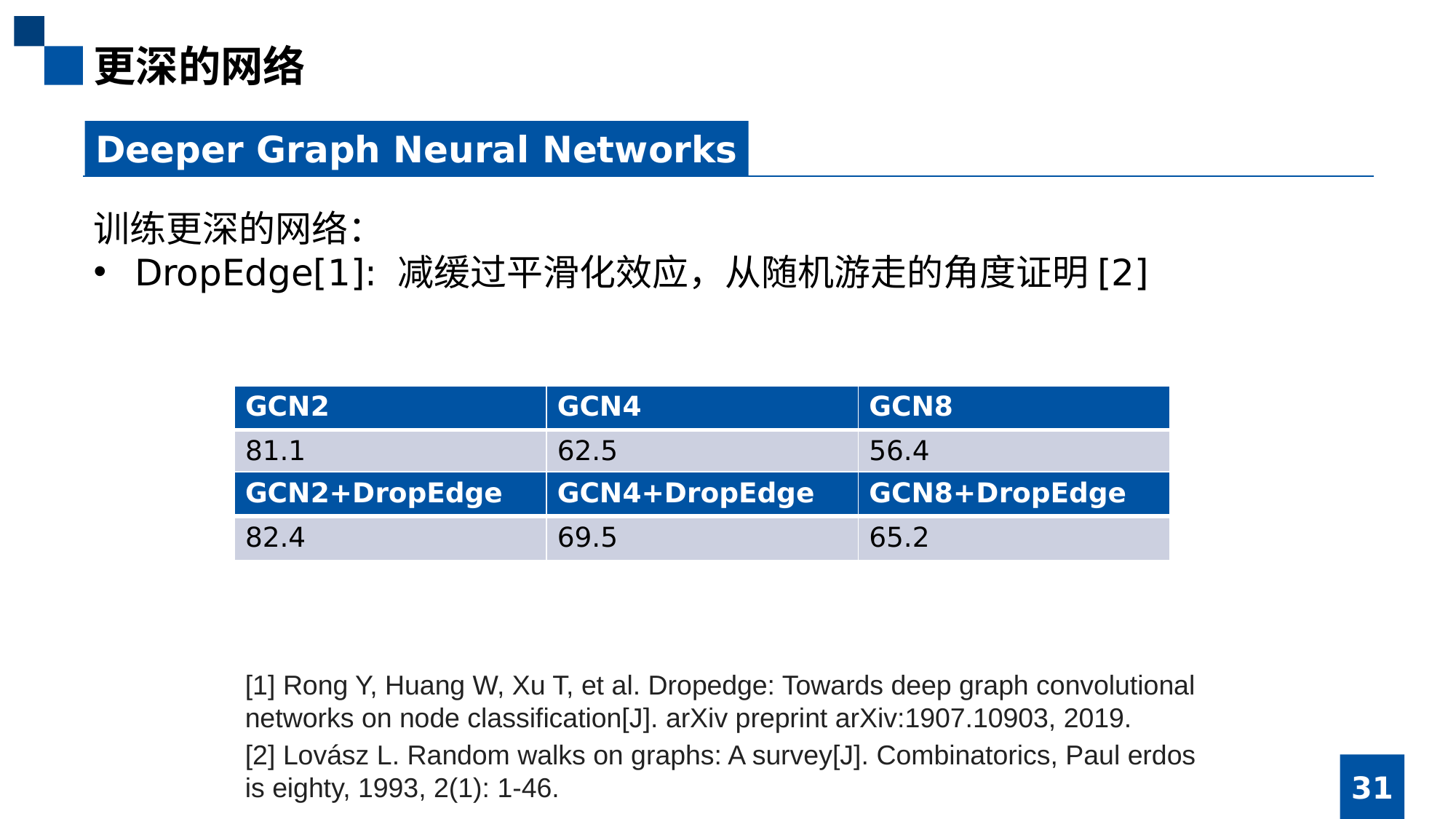

更深的网络
Deeper Graph Neural Networks
训练更深的网络：
DropEdge[1]: 减缓过平滑化效应，从随机游走的角度证明[2]

| GCN2 | GCN4 | GCN8 |
| --- | --- | --- |
| 81.1 | 62.5 | 56.4 |
| GCN2+DropEdge | GCN4+DropEdge | GCN8+DropEdge |
| --- | --- | --- |
| 82.4 | 69.5 | 65.2 |
[1] Rong Y, Huang W, Xu T, et al. Dropedge: Towards deep graph convolutional networks on node classification[J]. arXiv preprint arXiv:1907.10903, 2019.
[2] Lovász L. Random walks on graphs: A survey[J]. Combinatorics, Paul erdos is eighty, 1993, 2(1): 1-46.
31